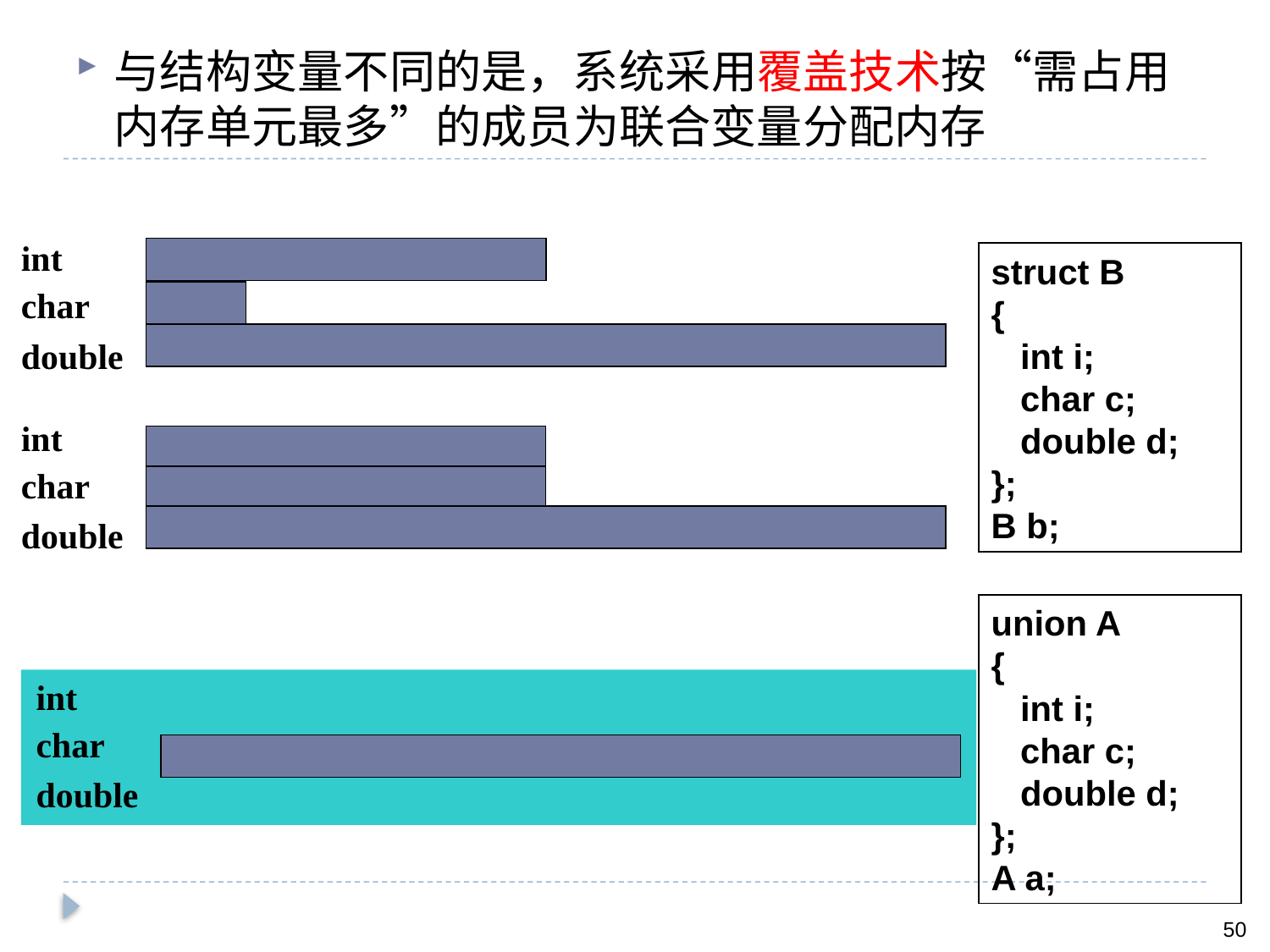

与结构变量不同的是，系统采用覆盖技术按“需占用内存单元最多”的成员为联合变量分配内存

int

char

double
struct B
{
   int i;
   char c;
   double d;
};
B b;
int

char

double
union A
{
   int i;
   char c;
   double d;
};
A a;

int
char

double
50